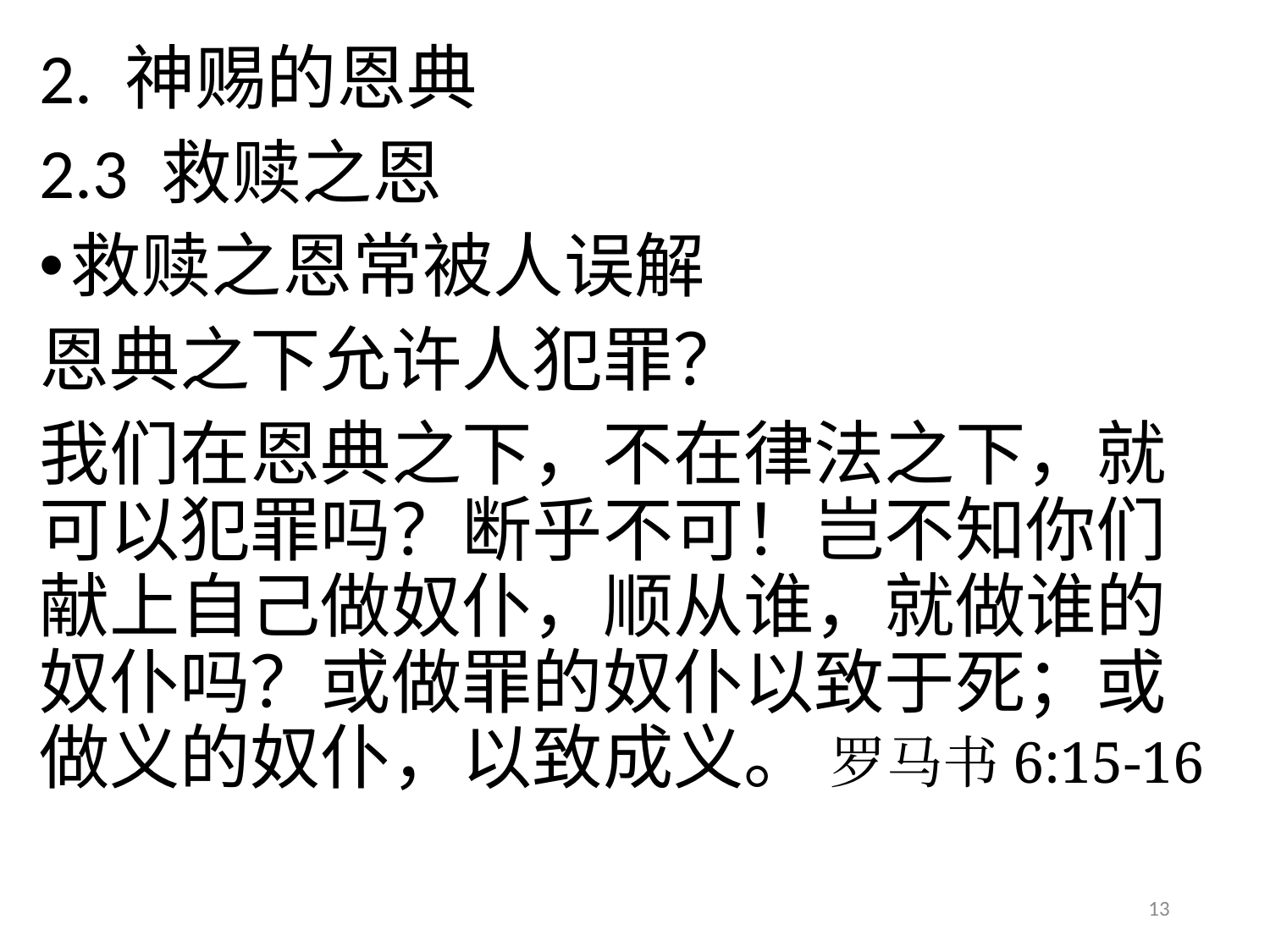

# 2. 神赐的恩典
2.3 救赎之恩
救赎之恩常被人误解
恩典之下允许人犯罪？
我们在恩典之下，不在律法之下，就可以犯罪吗？断乎不可！岂不知你们献上自己做奴仆，顺从谁，就做谁的奴仆吗？或做罪的奴仆以致于死；或做义的奴仆，以致成义。 罗马书6:15-16

13